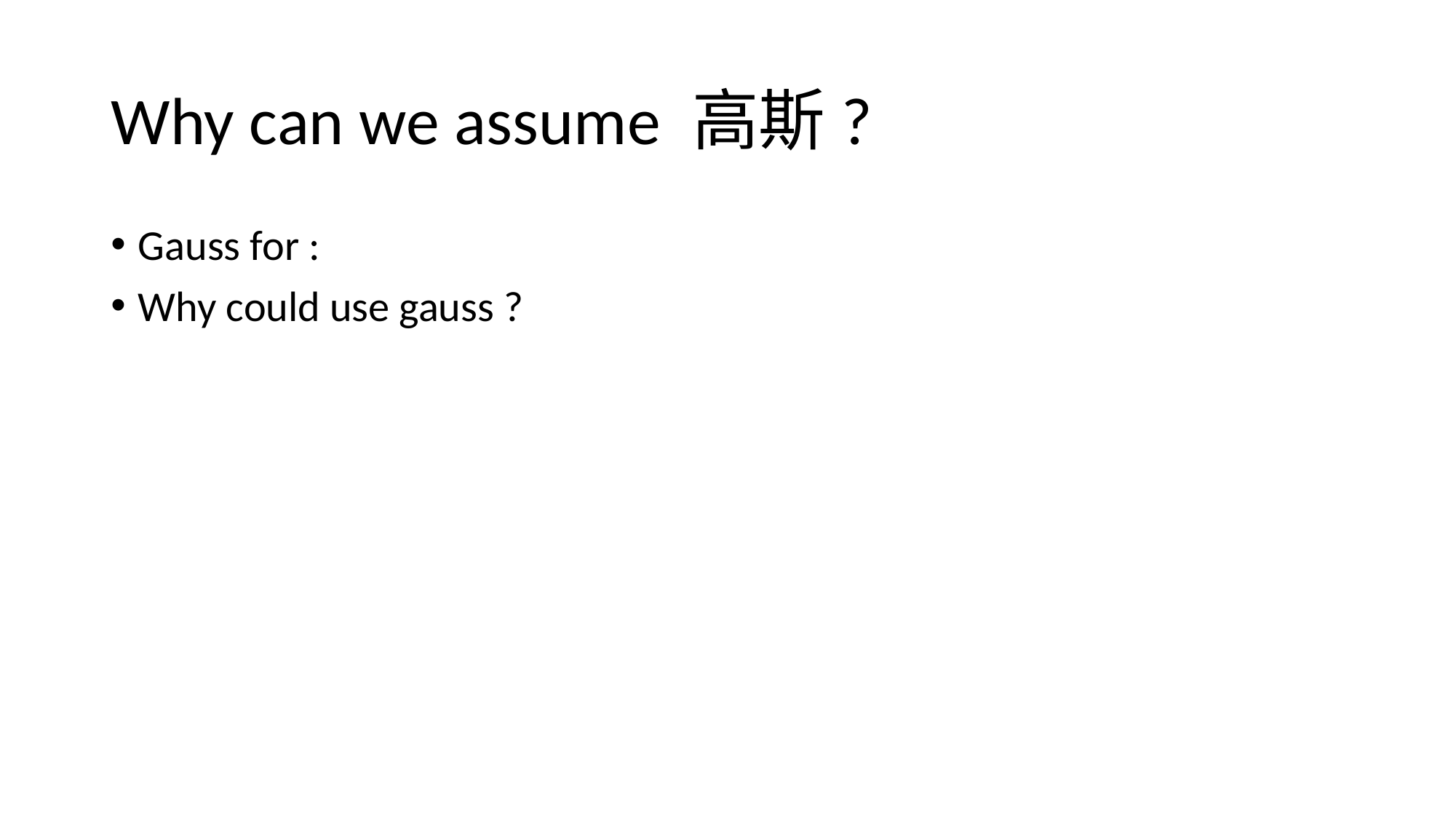

# Why can we assume 高斯?
Gauss for :
Why could use gauss ?